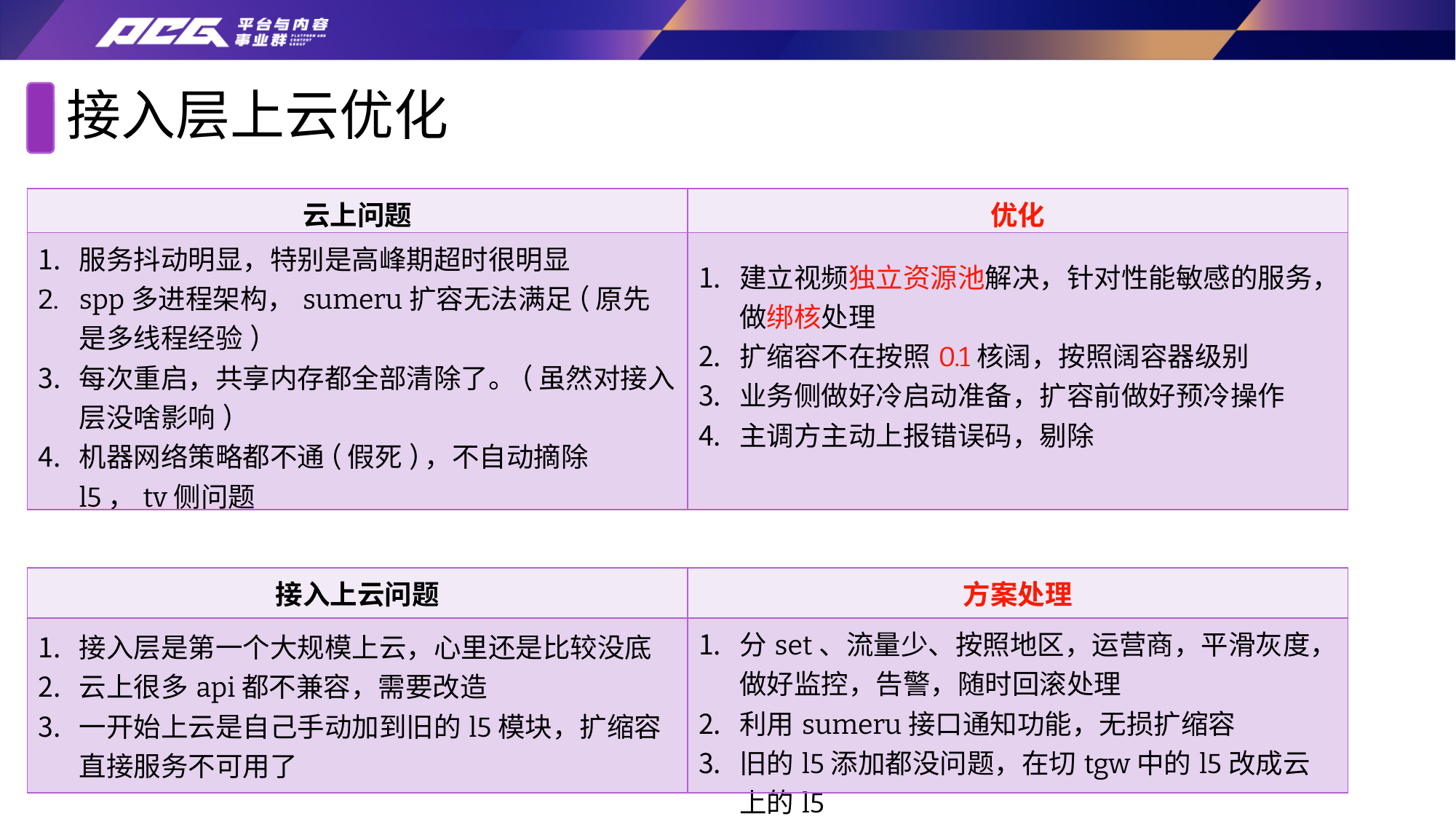

接入层上云优化

| 云上问题 | 优化 |
| --- | --- |
| 服务抖动明显，特别是高峰期超时很明显 spp多进程架构，sumeru扩容无法满足(原先是多线程经验) 每次重启，共享内存都全部清除了。(虽然对接入层没啥影响) 机器网络策略都不通(假死)，不自动摘除l5，tv侧问题 | 建立视频独立资源池解决，针对性能敏感的服务，做绑核处理 扩缩容不在按照0.1核阔，按照阔容器级别 业务侧做好冷启动准备，扩容前做好预冷操作 主调方主动上报错误码，剔除 |

| 接入上云问题 | 方案处理 |
| --- | --- |
| 接入层是第一个大规模上云，心里还是比较没底 云上很多api都不兼容，需要改造 一开始上云是自己手动加到旧的l5模块，扩缩容直接服务不可用了 | 分set、流量少、按照地区，运营商，平滑灰度，做好监控，告警，随时回滚处理 利用sumeru接口通知功能，无损扩缩容 旧的l5添加都没问题，在切tgw中的l5改成云上的l5 |